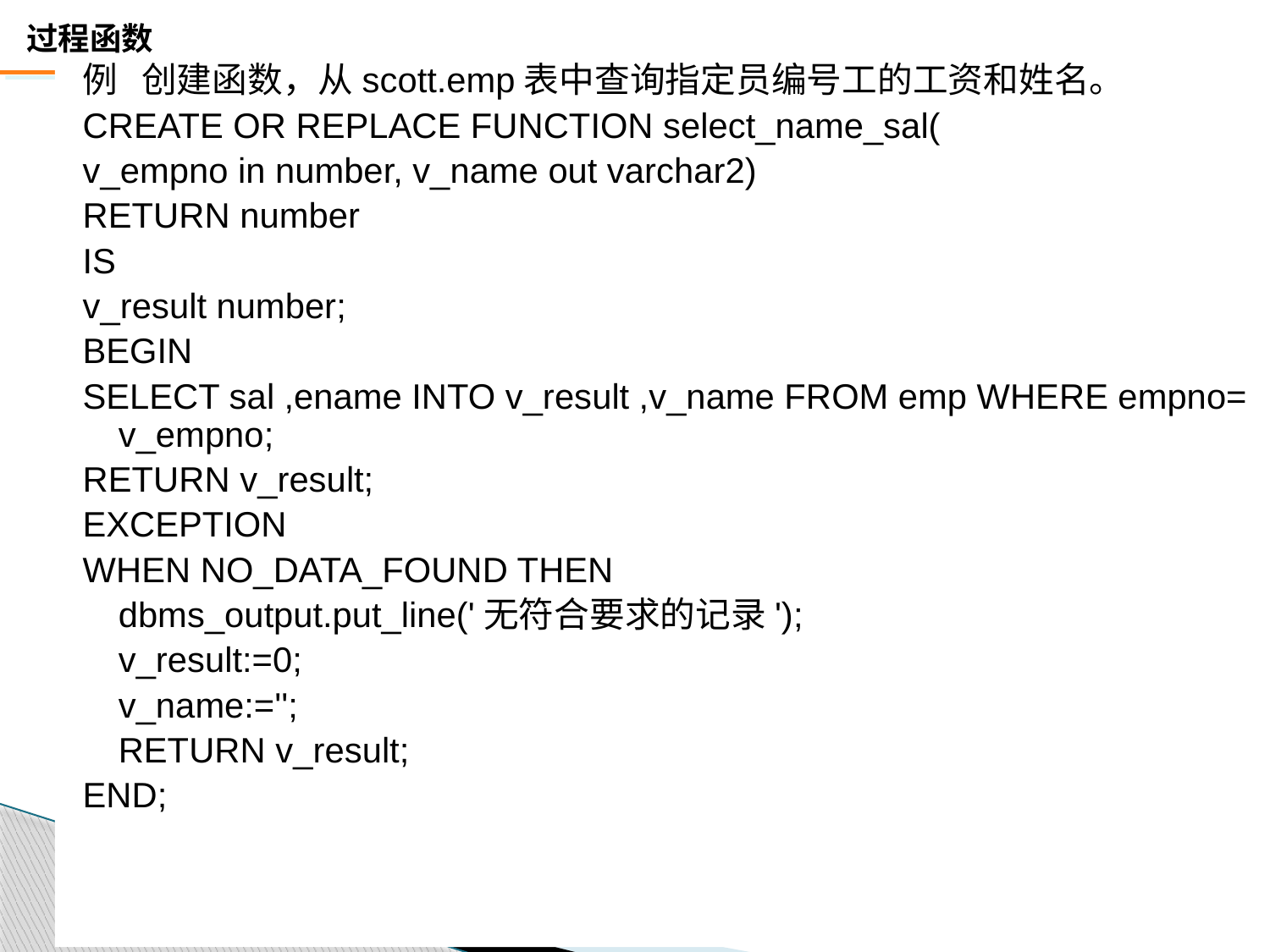

例   创建函数，从scott.emp表中查询指定员编号工的工资和姓名。
CREATE OR REPLACE FUNCTION select_name_sal(
v_empno in number, v_name out varchar2)
RETURN number
IS
v_result number;
BEGIN
SELECT sal ,ename INTO v_result ,v_name FROM emp WHERE empno= v_empno;
RETURN v_result;
EXCEPTION
WHEN NO_DATA_FOUND THEN
	dbms_output.put_line('无符合要求的记录');
  	v_result:=0;
  	v_name:='';
	RETURN v_result;
END;